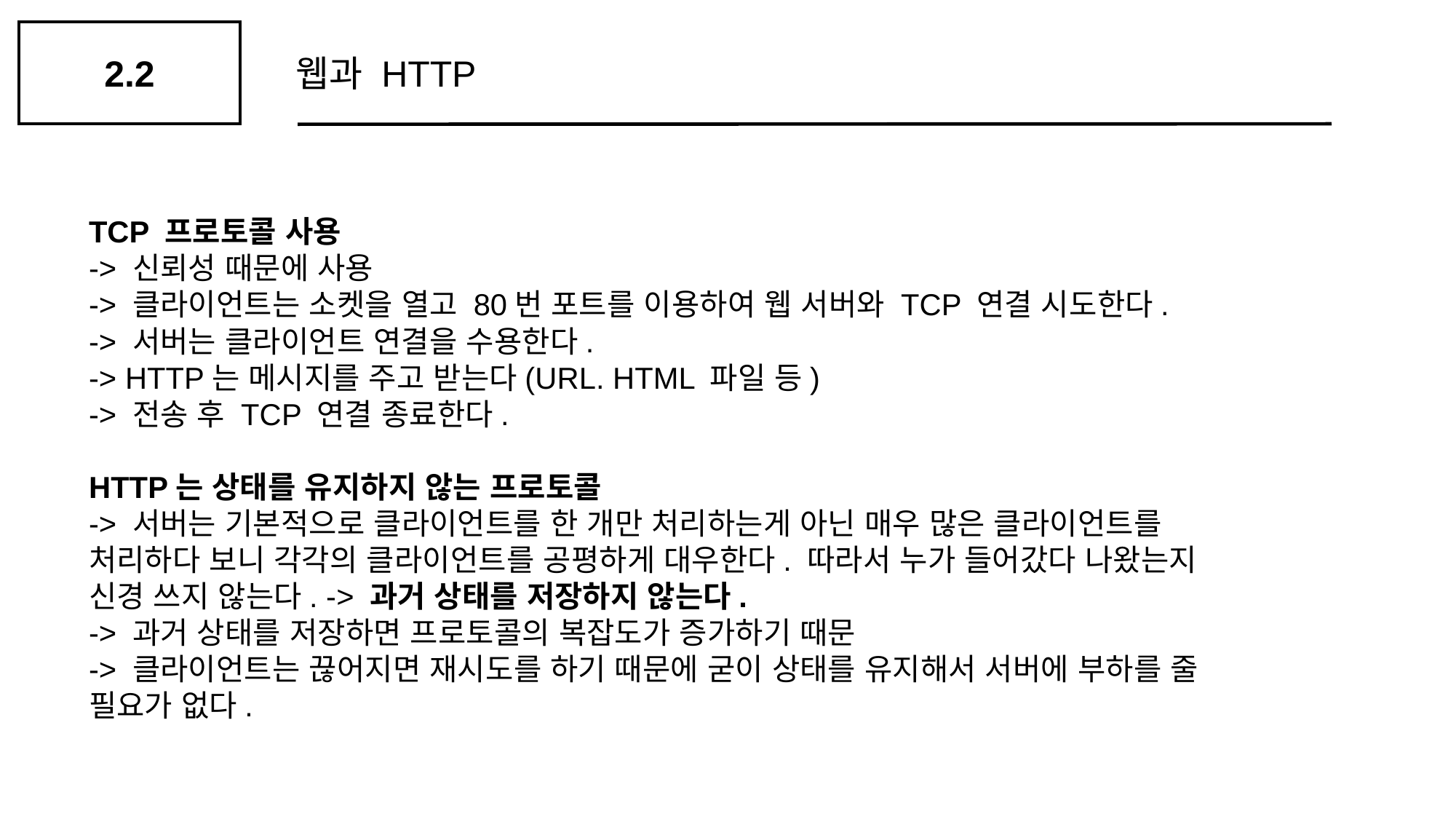

2.2
웹과 HTTP
TCP 프로토콜 사용
-> 신뢰성 때문에 사용
-> 클라이언트는 소켓을 열고 80번 포트를 이용하여 웹 서버와 TCP 연결 시도한다.
-> 서버는 클라이언트 연결을 수용한다.
-> HTTP는 메시지를 주고 받는다(URL. HTML 파일 등)
-> 전송 후 TCP 연결 종료한다.

HTTP는 상태를 유지하지 않는 프로토콜
-> 서버는 기본적으로 클라이언트를 한 개만 처리하는게 아닌 매우 많은 클라이언트를 처리하다 보니 각각의 클라이언트를 공평하게 대우한다. 따라서 누가 들어갔다 나왔는지 신경 쓰지 않는다. -> 과거 상태를 저장하지 않는다.
-> 과거 상태를 저장하면 프로토콜의 복잡도가 증가하기 때문
-> 클라이언트는 끊어지면 재시도를 하기 때문에 굳이 상태를 유지해서 서버에 부하를 줄 필요가 없다.